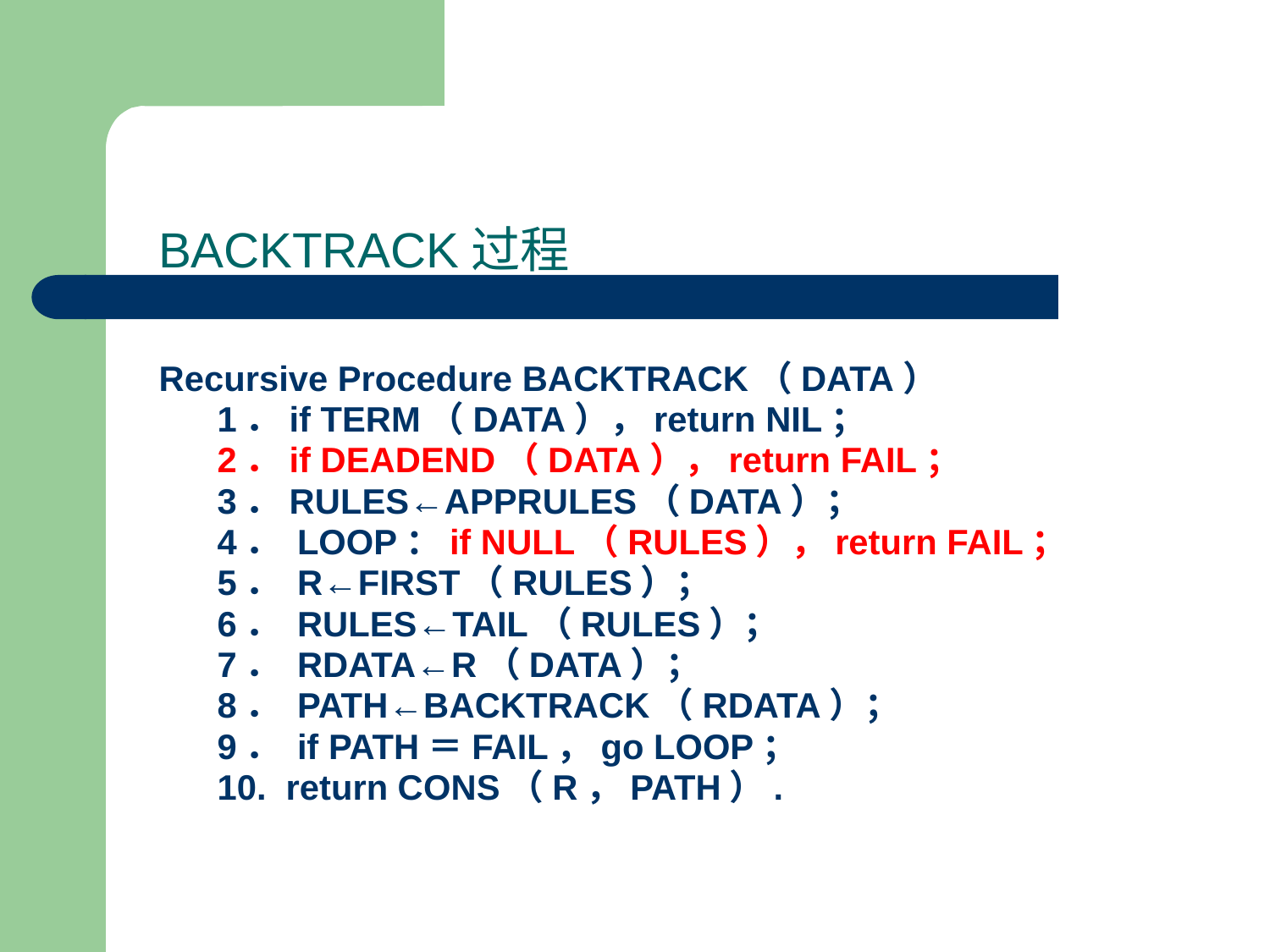

BACKTRACK过程
Recursive Procedure BACKTRACK（DATA）
      1．if TERM（DATA），return NIL；
      2．if DEADEND（DATA），return FAIL；
      3．RULES←APPRULES（DATA）；
      4． LOOP：if NULL（RULES），return FAIL；
      5． R←FIRST（RULES）；
      6． RULES←TAIL（RULES）；
      7． RDATA←R（DATA）；
      8． PATH←BACKTRACK（RDATA）；
      9． if PATH＝FAIL，go LOOP；
      10.  return CONS（R，PATH）.
5